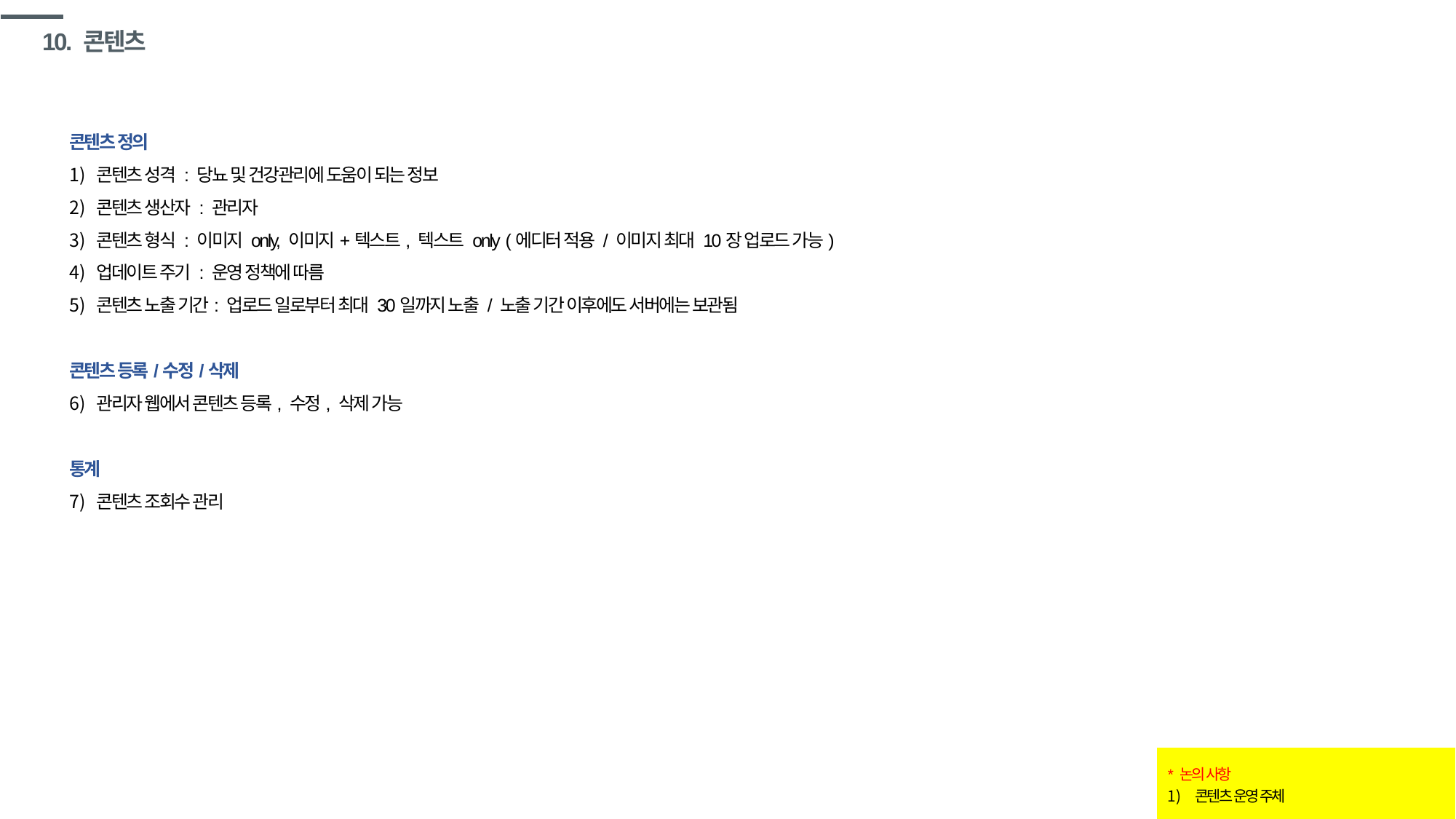

# 10. 콘텐츠
콘텐츠 정의
콘텐츠 성격 : 당뇨 및 건강관리에 도움이 되는 정보
콘텐츠 생산자 : 관리자
콘텐츠 형식 : 이미지 only, 이미지+텍스트, 텍스트 only  (에디터 적용 / 이미지 최대 10장 업로드 가능)
업데이트 주기 : 운영 정책에 따름
콘텐츠 노출 기간: 업로드 일로부터 최대 30일까지 노출 / 노출 기간 이후에도 서버에는 보관됨

콘텐츠 등록/수정/삭제
관리자 웹에서 콘텐츠 등록, 수정, 삭제 가능

통계
콘텐츠 조회수 관리
* 논의 사항
콘텐츠 운영 주체